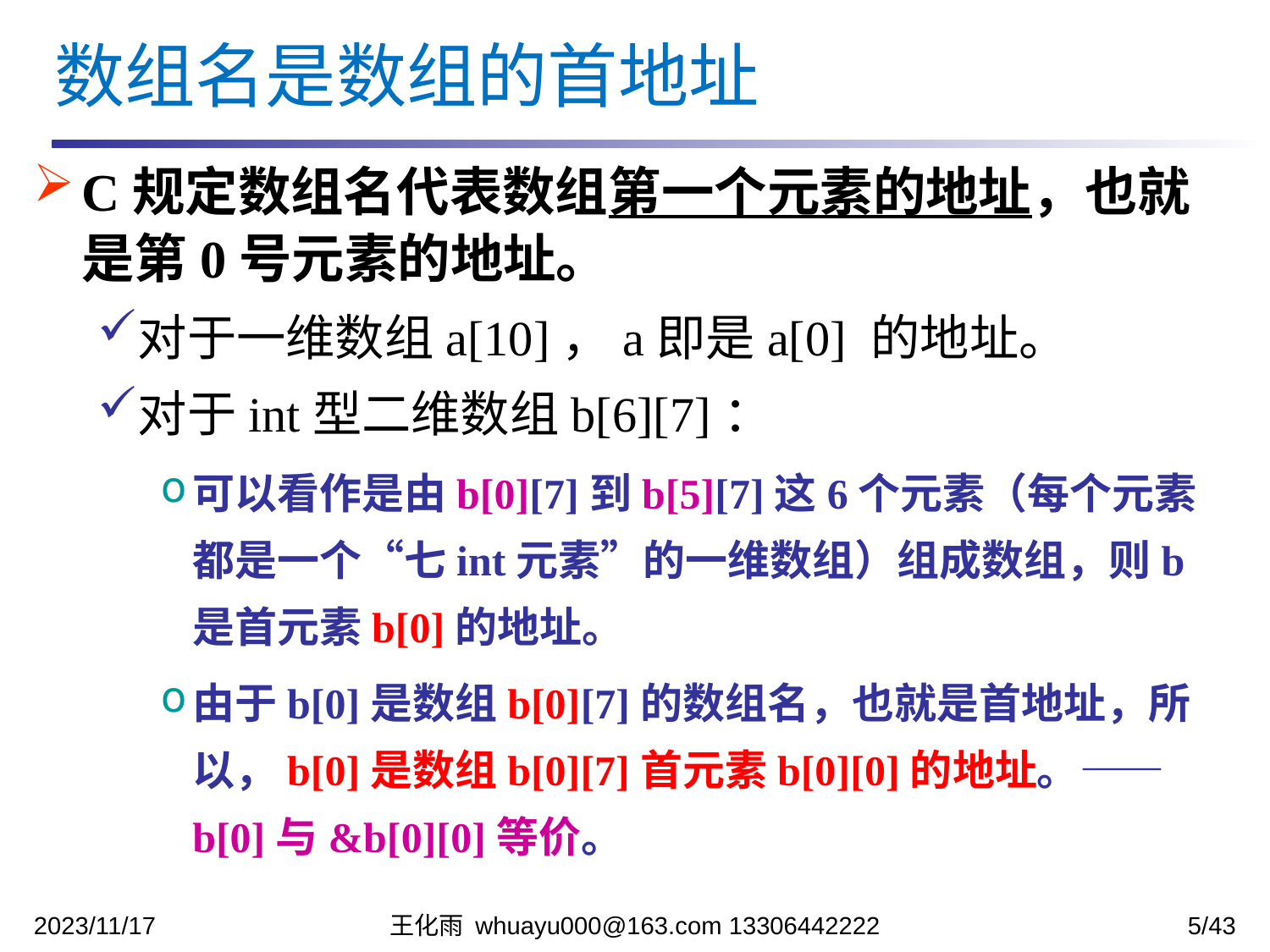

数组名是数组的首地址
C规定数组名代表数组第一个元素的地址，也就是第0号元素的地址。
对于一维数组a[10]，a即是a[0] 的地址。
对于int型二维数组b[6][7]：
可以看作是由b[0][7]到b[5][7]这6个元素（每个元素都是一个“七int元素”的一维数组）组成数组，则b是首元素b[0]的地址。
由于b[0]是数组b[0][7]的数组名，也就是首地址，所以，b[0]是数组b[0][7]首元素b[0][0]的地址。——b[0]与&b[0][0]等价。
2023/11/17
王化雨 whuayu000@163.com 13306442222
5/43